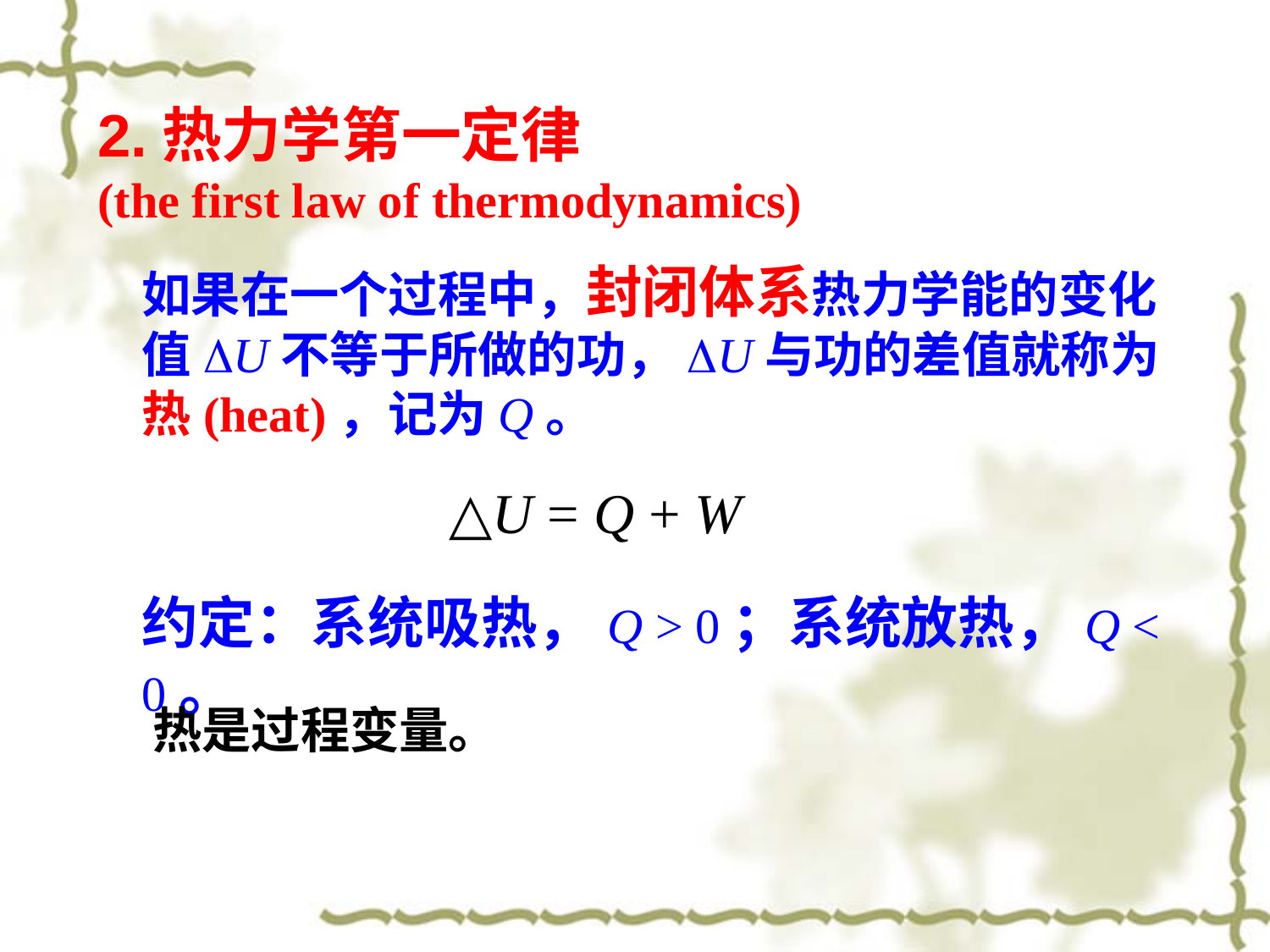

2.热力学第一定律
(the first law of thermodynamics)
如果在一个过程中，封闭体系热力学能的变化值ΔU不等于所做的功，ΔU与功的差值就称为热(heat)，记为Q。
 △U = Q + W
约定：系统吸热，Q > 0；系统放热，Q < 0。
热是过程变量。